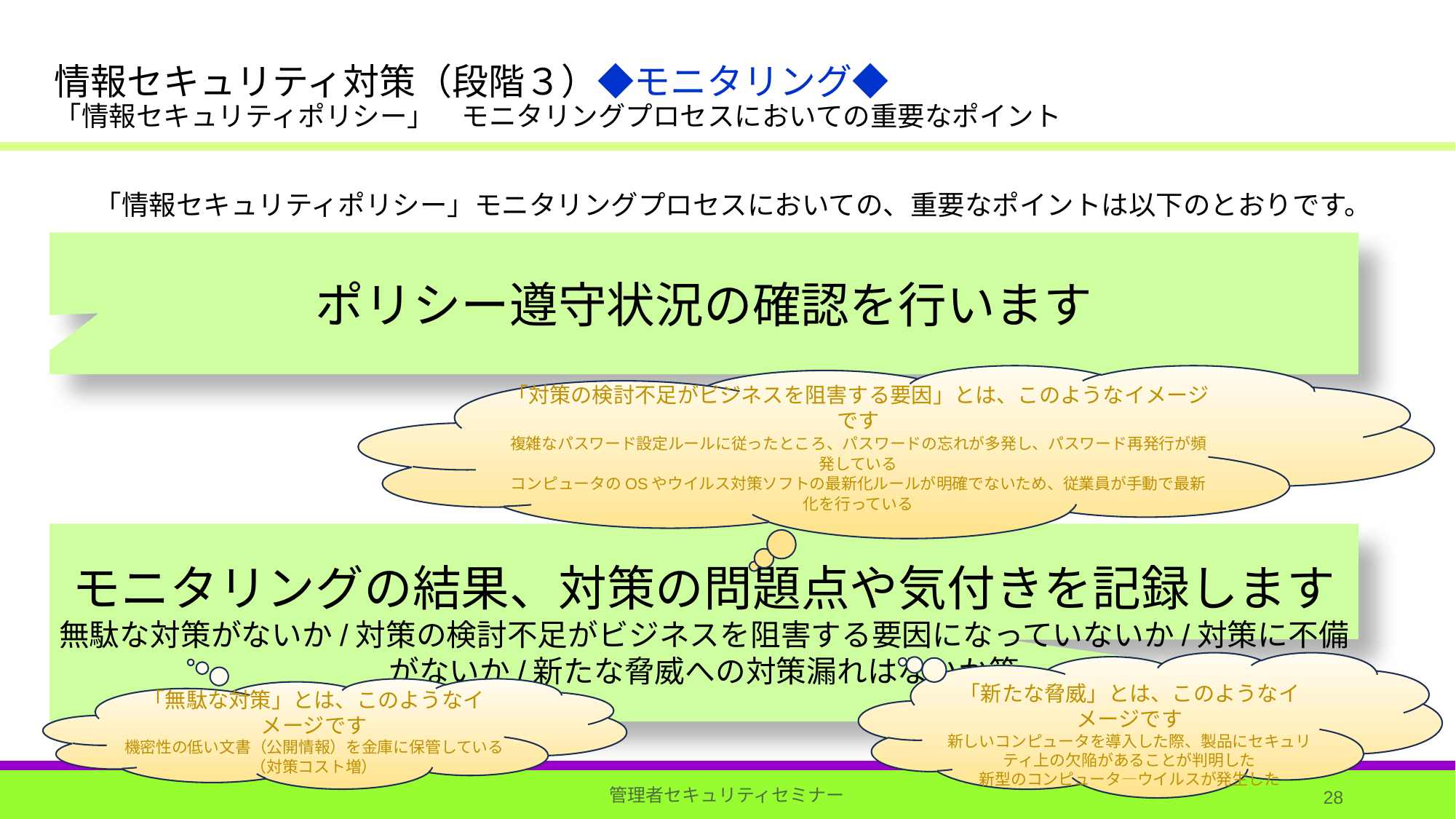

# 情報セキュリティ対策（段階３）◆モニタリング◆ 「情報セキュリティポリシー」　モニタリングプロセスにおいての重要なポイント

「情報セキュリティポリシー」モニタリングプロセスにおいての、重要なポイントは以下のとおりです。

ポリシー遵守状況の確認を行います

「対策の検討不足がビジネスを阻害する要因」とは、このようなイメージです
複雑なパスワード設定ルールに従ったところ、パスワードの忘れが多発し、パスワード再発行が頻発している
コンピュータのOSやウイルス対策ソフトの最新化ルールが明確でないため、従業員が手動で最新化を行っている

モニタリングの結果、対策の問題点や気付きを記録します
無駄な対策がないか/対策の検討不足がビジネスを阻害する要因になっていないか/対策に不備がないか/新たな脅威への対策漏れはないか等

「新たな脅威」とは、このようなイメージです
新しいコンピュータを導入した際、製品にセキュリティ上の欠陥があることが判明した
新型のコンピュータ―ウイルスが発生した
「無駄な対策」とは、このようなイメージです
機密性の低い文書（公開情報）を金庫に保管している
（対策コスト増）
管理者セキュリティセミナー
28